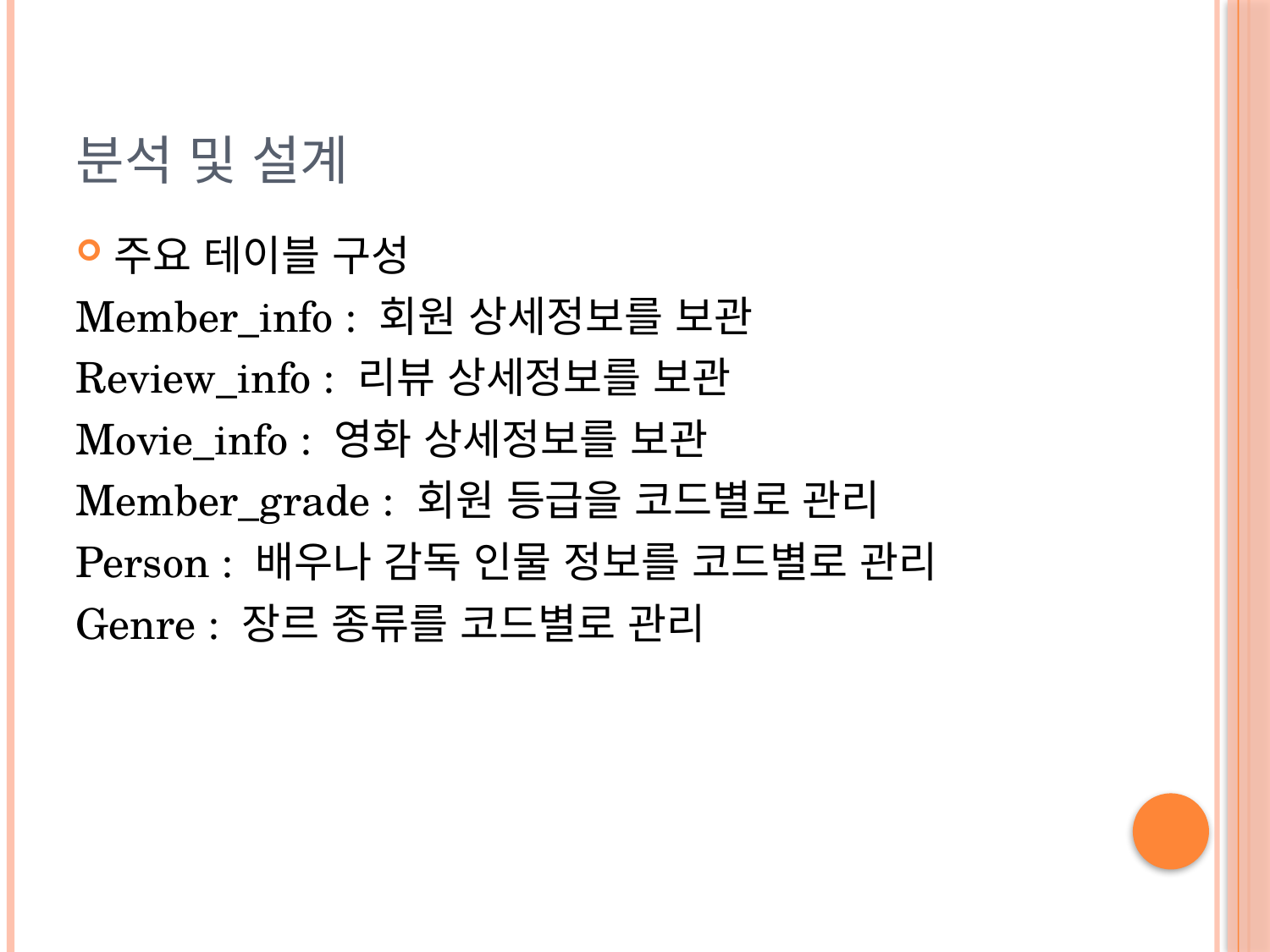

# 분석 및 설계
주요 테이블 구성
Member_info : 회원 상세정보를 보관
Review_info : 리뷰 상세정보를 보관
Movie_info : 영화 상세정보를 보관
Member_grade : 회원 등급을 코드별로 관리
Person : 배우나 감독 인물 정보를 코드별로 관리
Genre : 장르 종류를 코드별로 관리